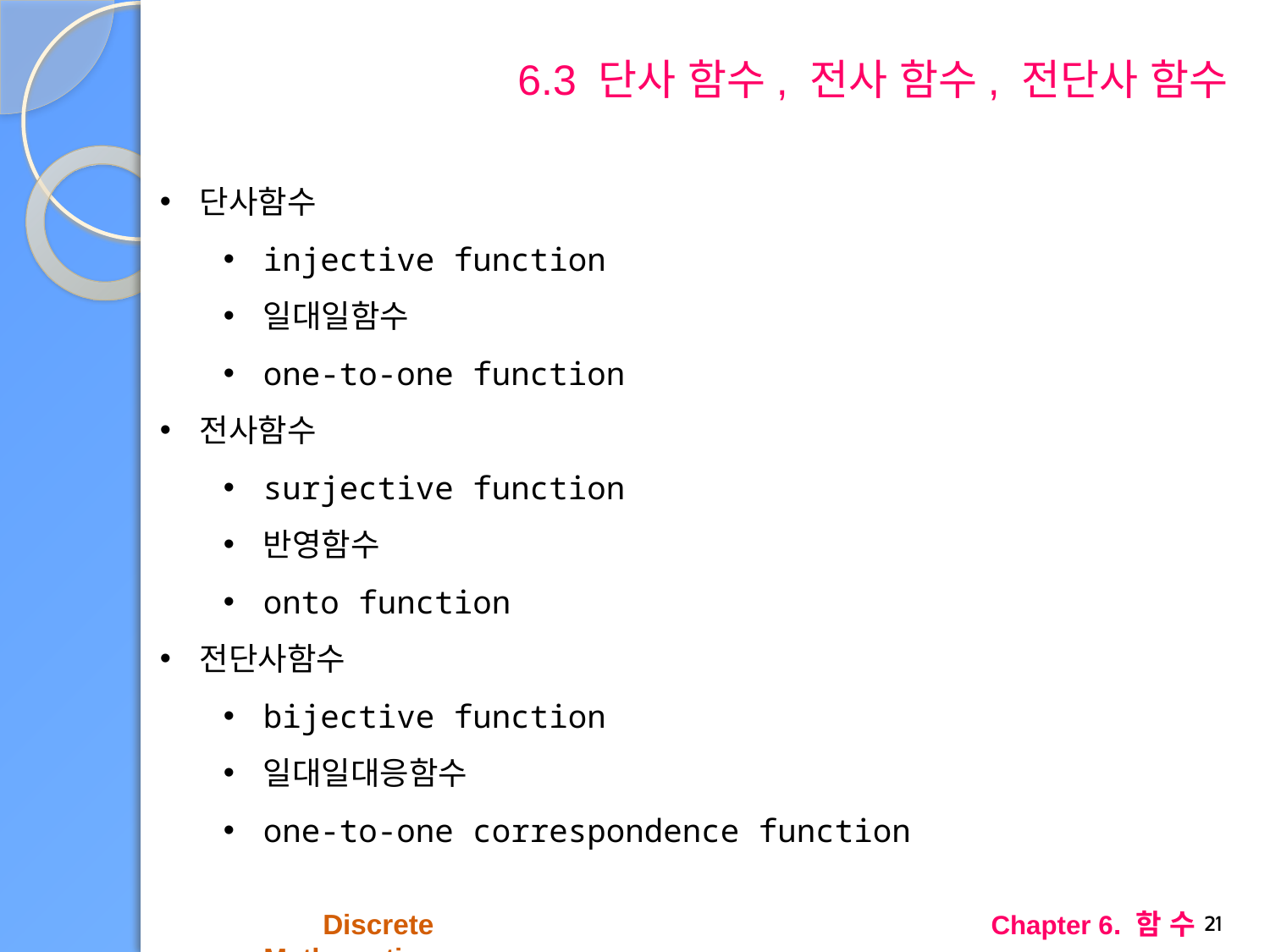

# 6.3 단사 함수, 전사 함수, 전단사 함수
단사함수
injective function
일대일함수
one-to-one function
전사함수
surjective function
반영함수
onto function
전단사함수
bijective function
일대일대응함수
one-to-one correspondence function
Discrete Mathematics
Chapter 6. 함 수
21